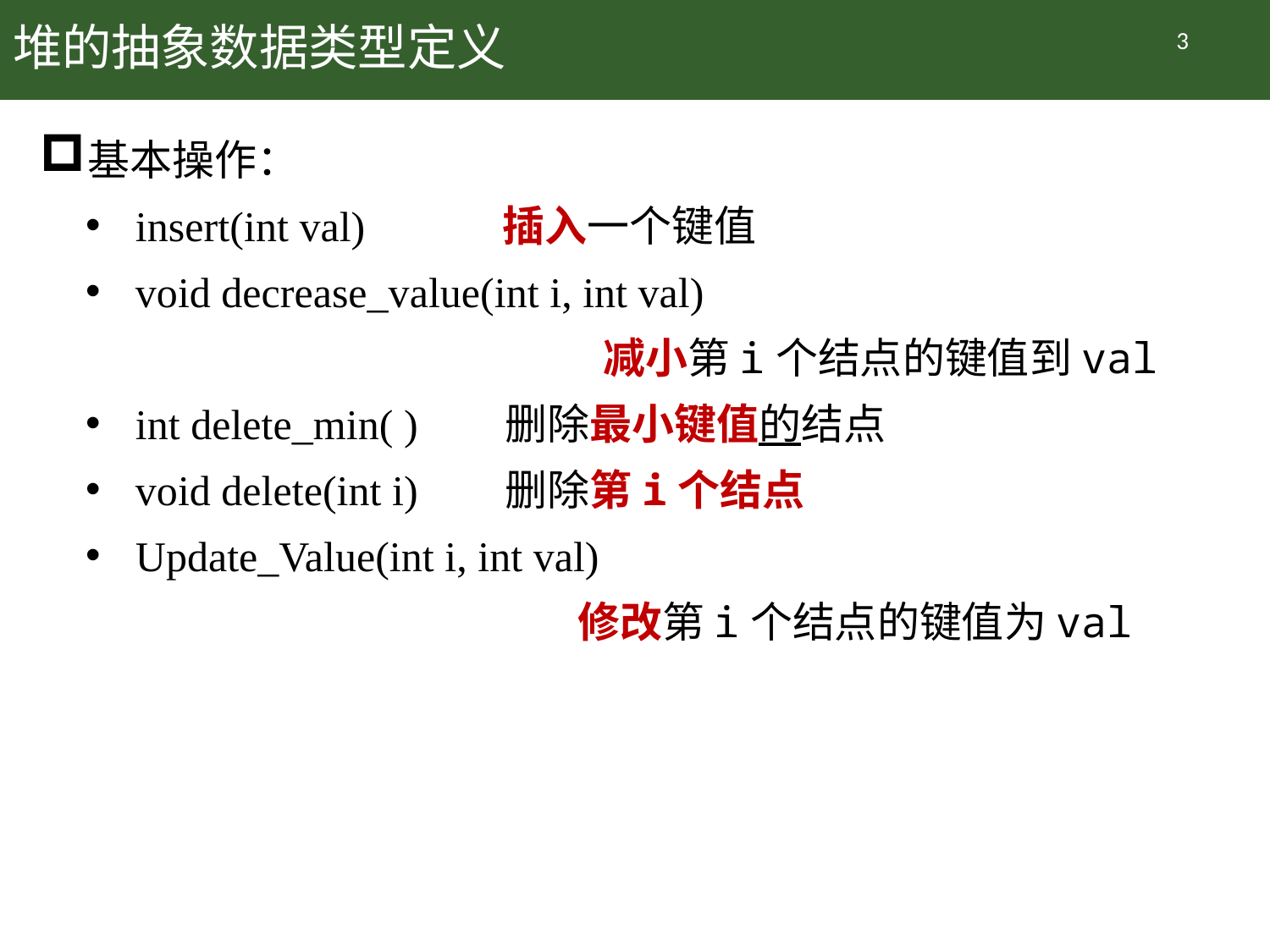

# 堆的抽象数据类型定义
3
基本操作：
insert(int val)     插入一个键值
void decrease_value(int i, int val)
			   减小第i个结点的键值到val
int delete_min( )   删除最小键值的结点
void delete(int i)   删除第i个结点
Update_Value(int i, int val)
                 修改第i个结点的键值为val